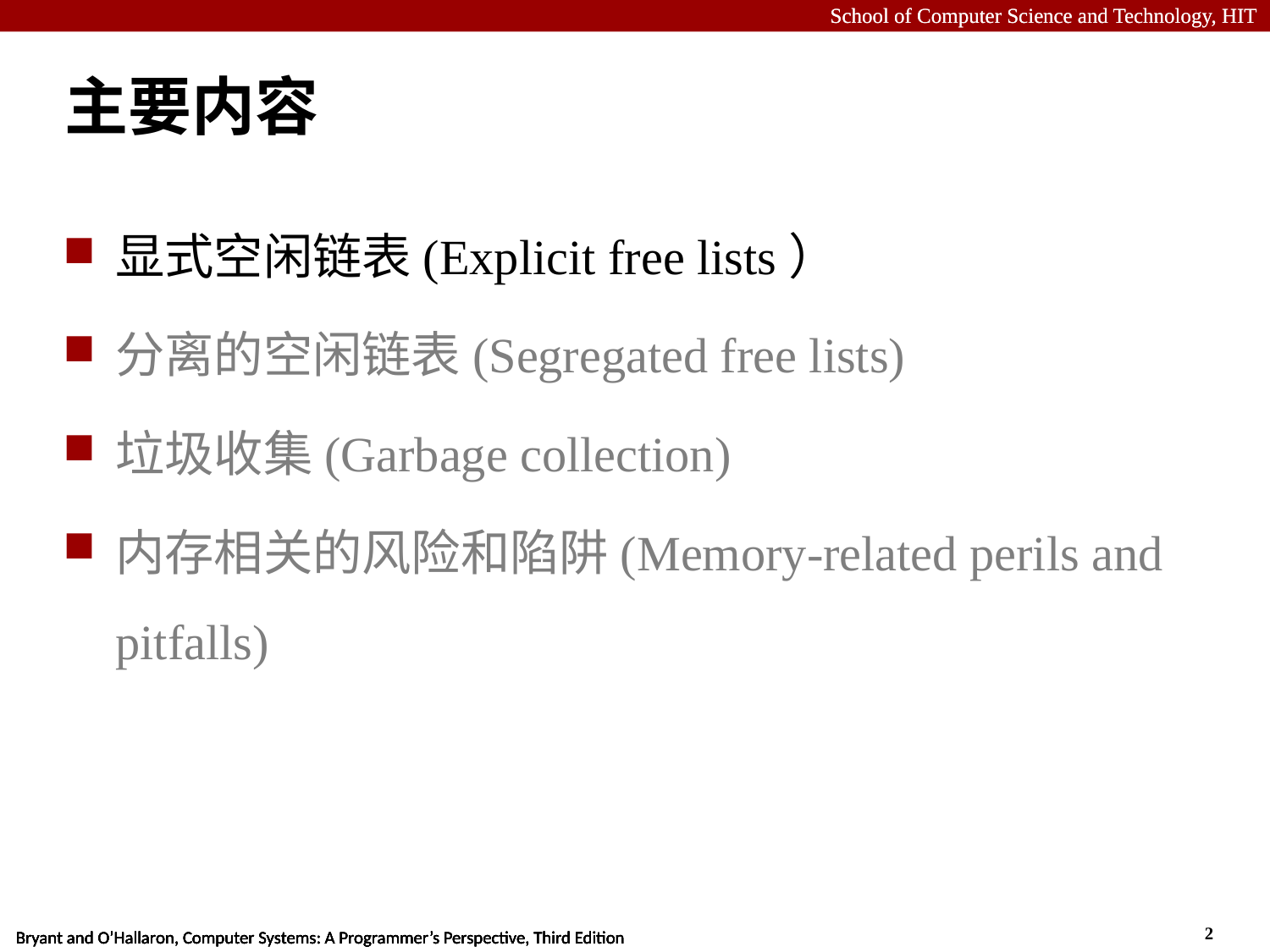

# 主要内容
显式空闲链表(Explicit free lists）
分离的空闲链表(Segregated free lists)
垃圾收集(Garbage collection)
内存相关的风险和陷阱(Memory-related perils and pitfalls)